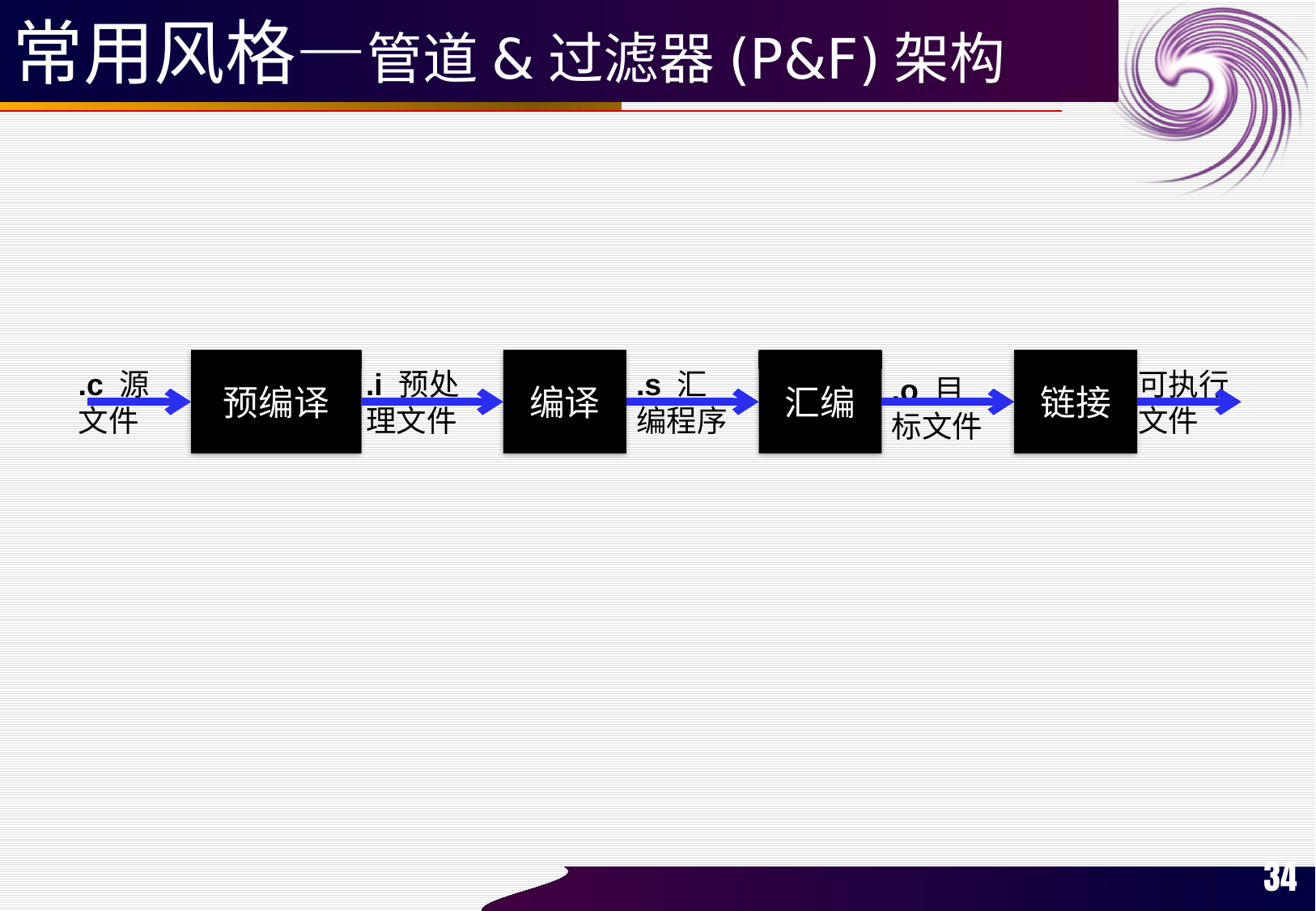

# 常用风格—管道&过滤器(P&F)架构
预编译
编译
汇编
链接
.i 预处
理文件
.s 汇
编程序
.c 源
文件
可执行
文件
.o 目
标文件
34